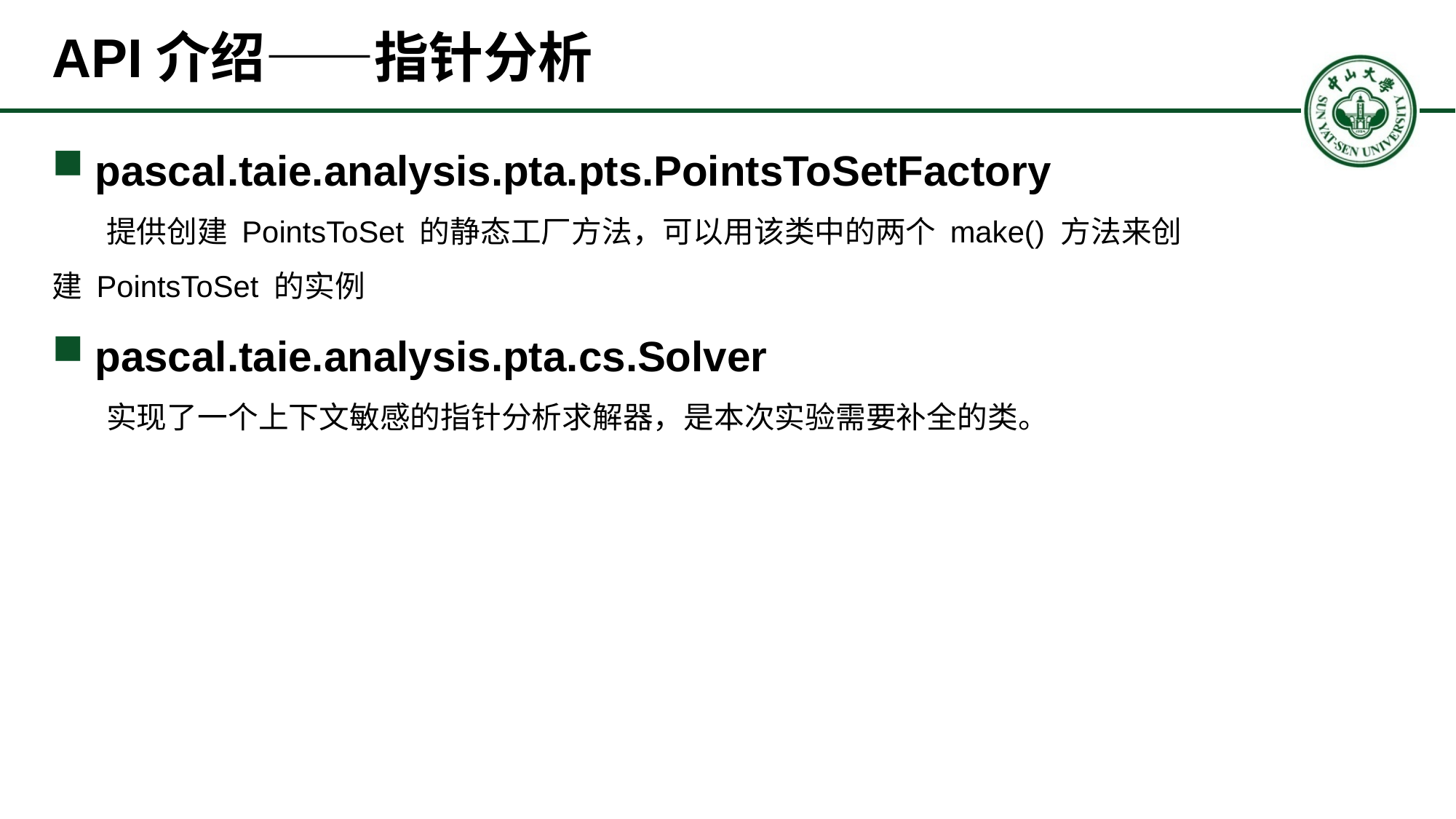

# API介绍——指针分析
pascal.taie.analysis.pta.pts.PointsToSetFactory
       提供创建 PointsToSet 的静态工厂方法，可以用该类中的两个 make() 方法来创建 PointsToSet 的实例
pascal.taie.analysis.pta.cs.Solver
       实现了一个上下文敏感的指针分析求解器，是本次实验需要补全的类。